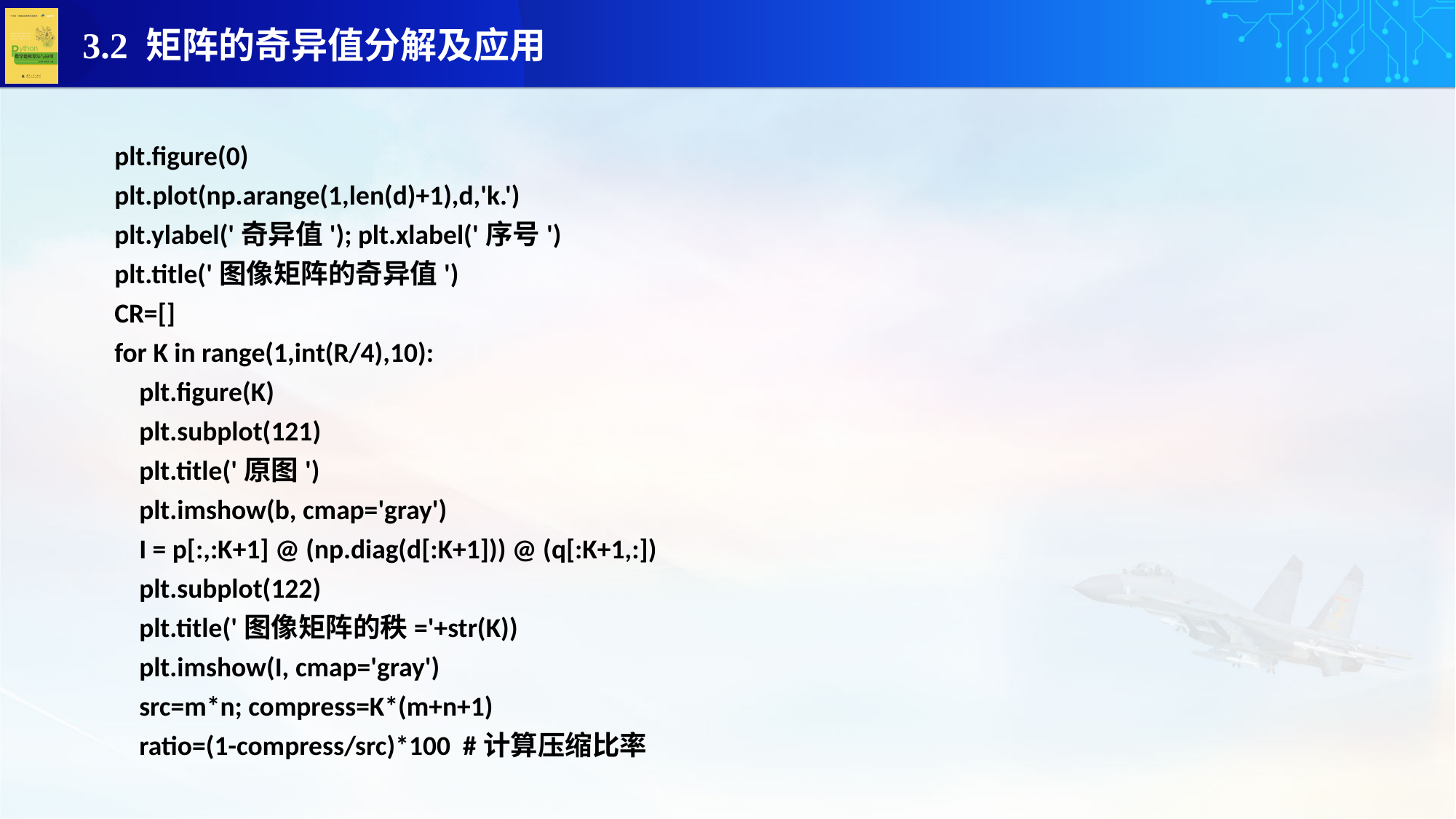

plt.figure(0)
plt.plot(np.arange(1,len(d)+1),d,'k.')
plt.ylabel('奇异值'); plt.xlabel('序号')
plt.title('图像矩阵的奇异值')
CR=[]
for K in range(1,int(R/4),10):
    plt.figure(K)
    plt.subplot(121)
    plt.title('原图')
    plt.imshow(b, cmap='gray')
    I = p[:,:K+1] @ (np.diag(d[:K+1])) @ (q[:K+1,:])
    plt.subplot(122)
    plt.title('图像矩阵的秩='+str(K))
    plt.imshow(I, cmap='gray')
    src=m*n; compress=K*(m+n+1)
    ratio=(1-compress/src)*100  #计算压缩比率